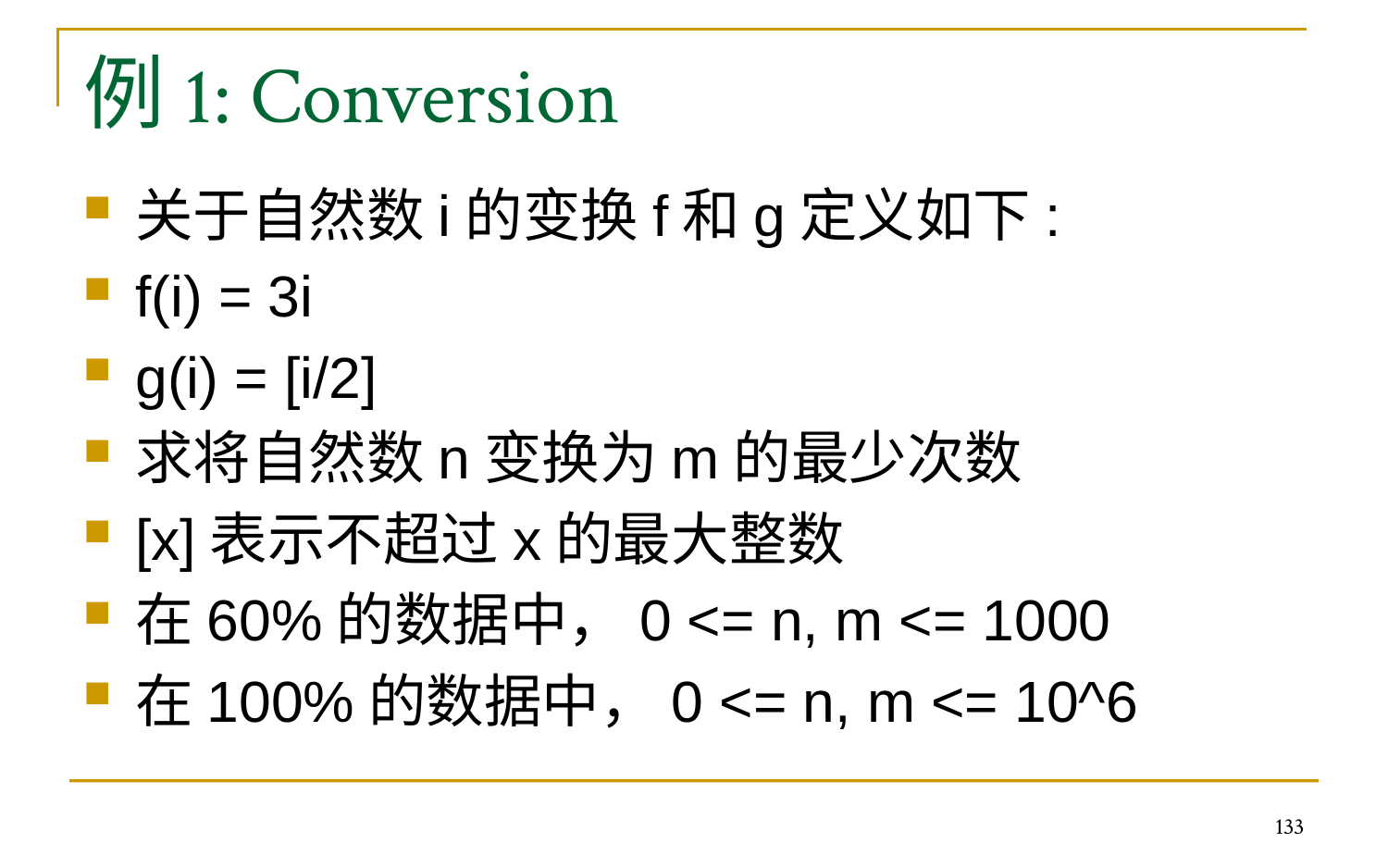

# 例1: Conversion
关于自然数i的变换f和g定义如下:
f(i) = 3i
g(i) = [i/2]
求将自然数n变换为m的最少次数
[x]表示不超过x的最大整数
在60%的数据中，0 <= n, m <= 1000
在100%的数据中，0 <= n, m <= 10^6
133